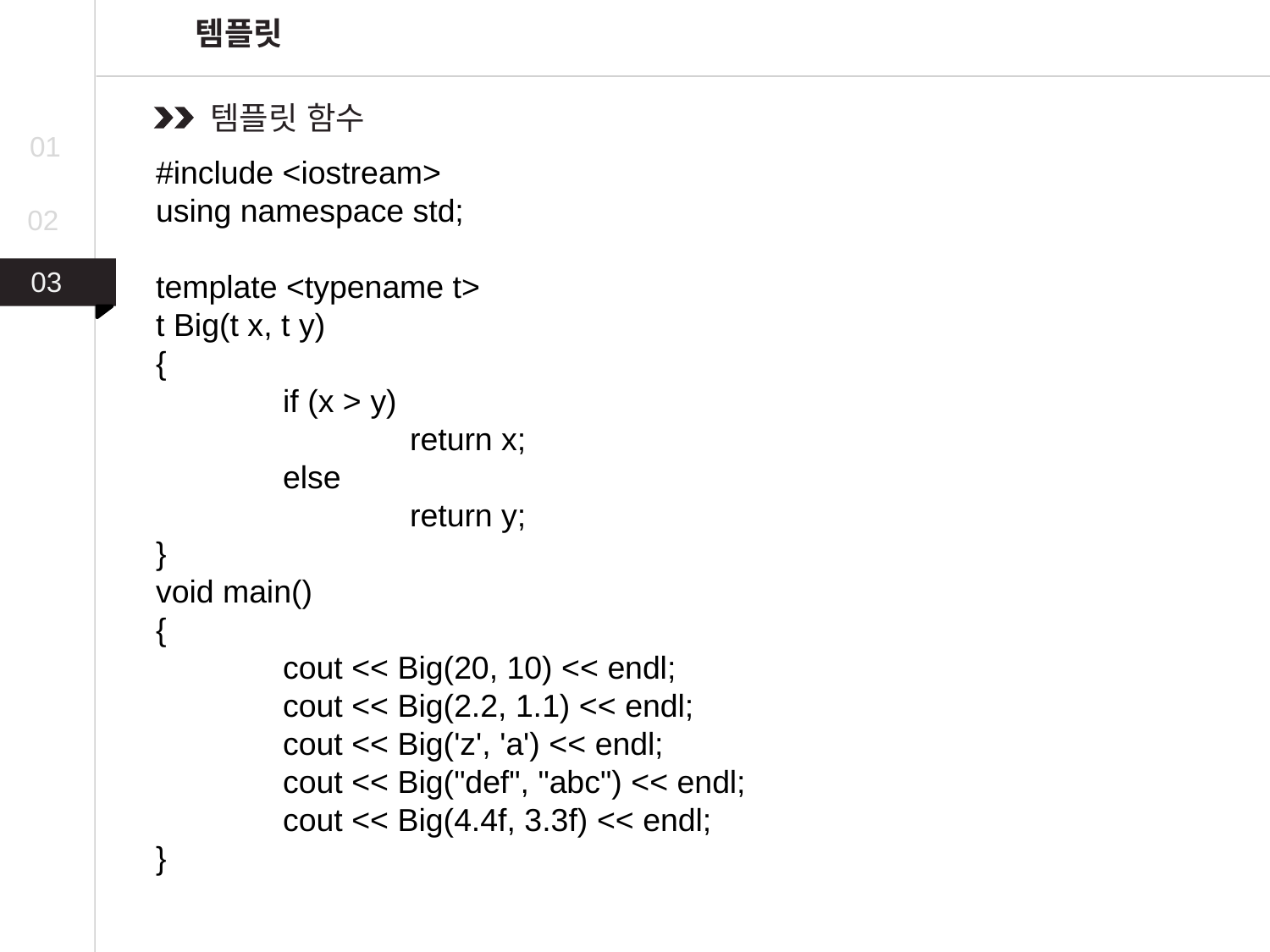

템플릿
템플릿 함수

01
#include <iostream>
using namespace std;

template <typename t>
t Big(t x, t y)
{
	if (x > y)
		return x;
	else
		return y;
}
void main()
{
	cout << Big(20, 10) << endl;
	cout << Big(2.2, 1.1) << endl;
	cout << Big('z', 'a') << endl;
	cout << Big("def", "abc") << endl;
	cout << Big(4.4f, 3.3f) << endl;
}
02
03

03
02